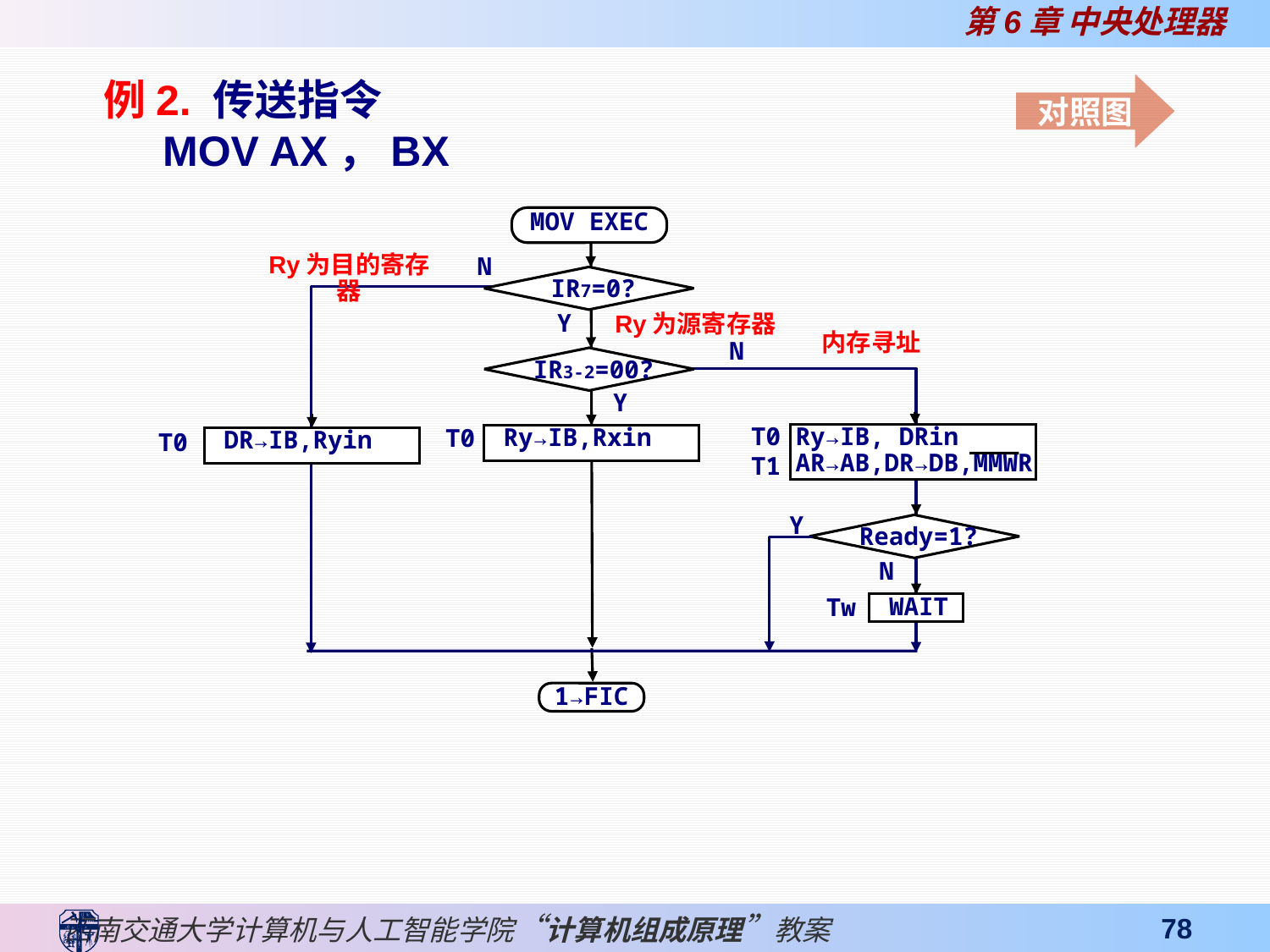

例2. 传送指令
     MOV AX，BX
对照图
MOV EXEC

Ry为目的寄存器
N

IR7=0?

Y
Ry为源寄存器
内存寻址

IR3-2=00?
N

Y

 Ry→IB,Rxin

Ry→IB, DRin
AR→AB,DR→DB,MMWR

 DR→IB,Ryin

  T0
  T1
T0
T0

Ready=1?
Y

N

WAIT
Tw

1→FIC